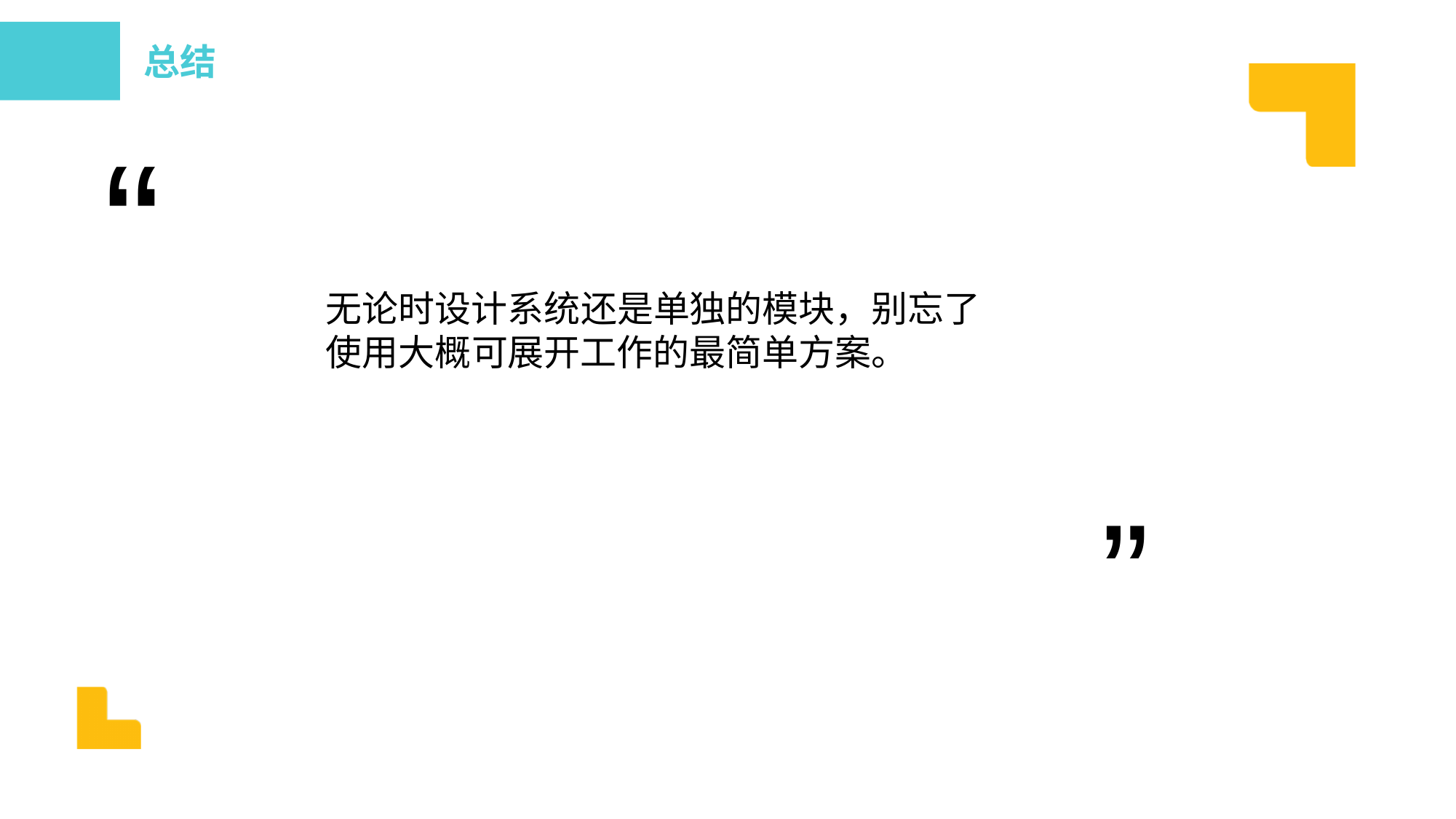

总结
“
无论时设计系统还是单独的模块，别忘了使用大概可展开工作的最简单方案。
”